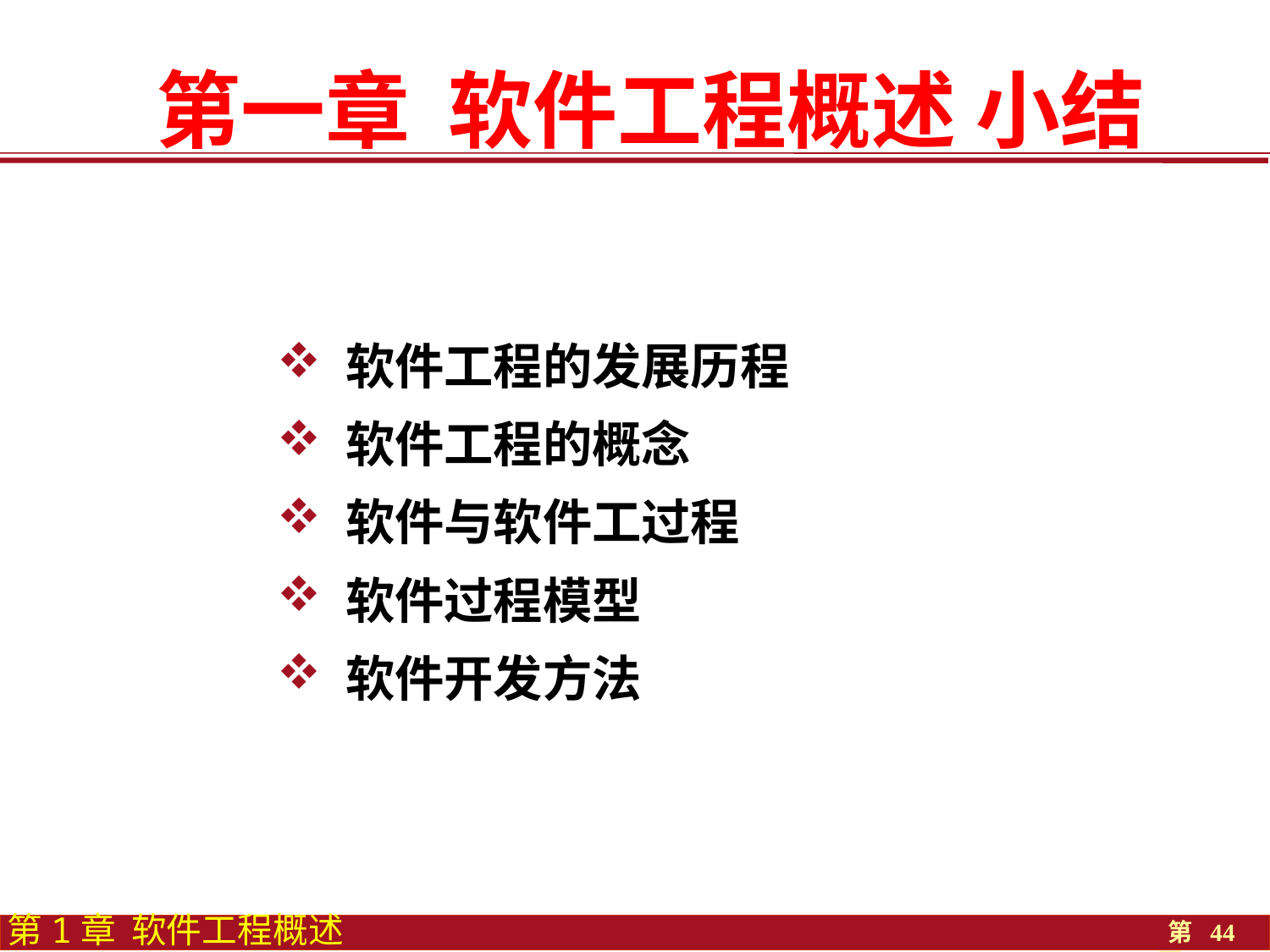

第一章  软件工程概述 小结
 软件工程的发展历程
 软件工程的概念
 软件与软件工过程
 软件过程模型
 软件开发方法